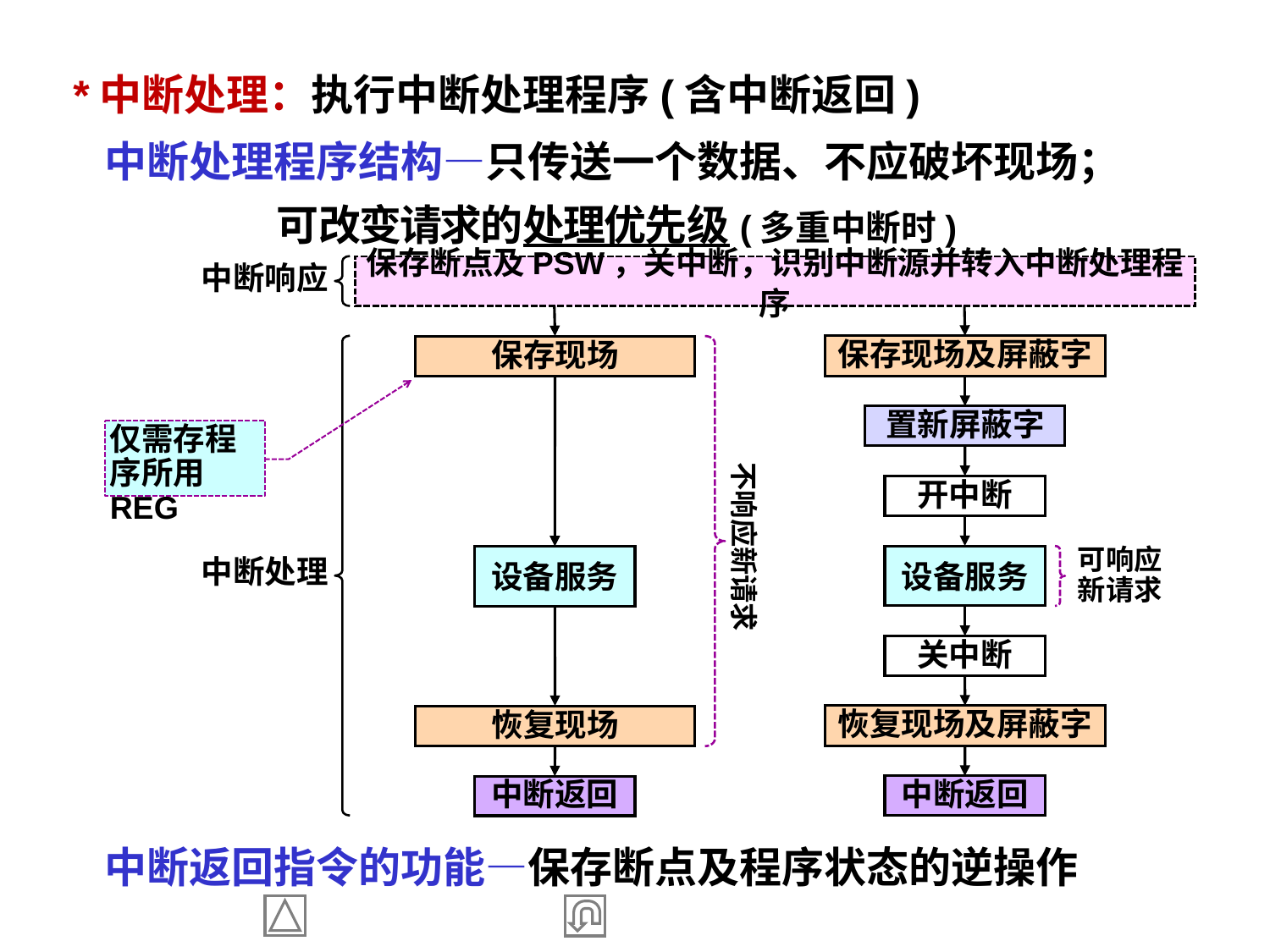

*中断处理：执行中断处理程序(含中断返回)
      中断处理程序结构—只传送一个数据、不应破坏现场；
                        可改变请求的处理优先级(多重中断时)
中断响应

保存断点及PSW，关中断，识别中断源并转入中断处理程序

中断处理
保存现场及屏蔽字
置新屏蔽字
开中断
设备服务
关中断
恢复现场及屏蔽字
中断返回
保存现场
设备服务
恢复现场
中断返回

不响应新请求
仅需存程序所用REG

可响应新请求
      中断返回指令的功能—保存断点及程序状态的逆操作

41